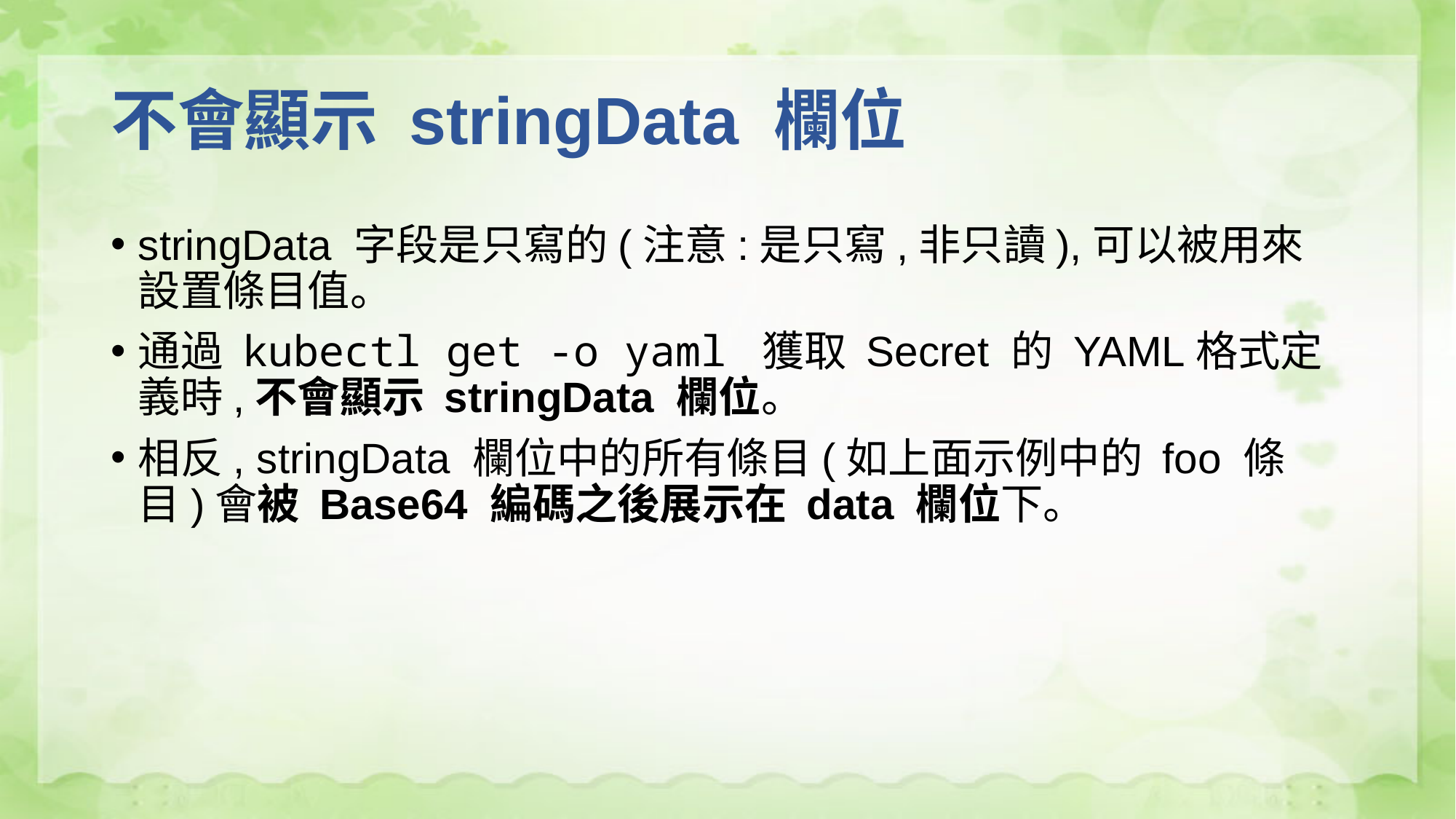

# 不會顯示 stringData 欄位
stringData 字段是只寫的(注意:是只寫,非只讀),可以被用來設置條目值。
通過 kubectl get -o yaml 獲取 Secret 的 YAML格式定義時,不會顯示 stringData 欄位。
相反, stringData 欄位中的所有條目(如上面示例中的 foo 條目)會被 Base64 編碼之後展示在 data 欄位下。